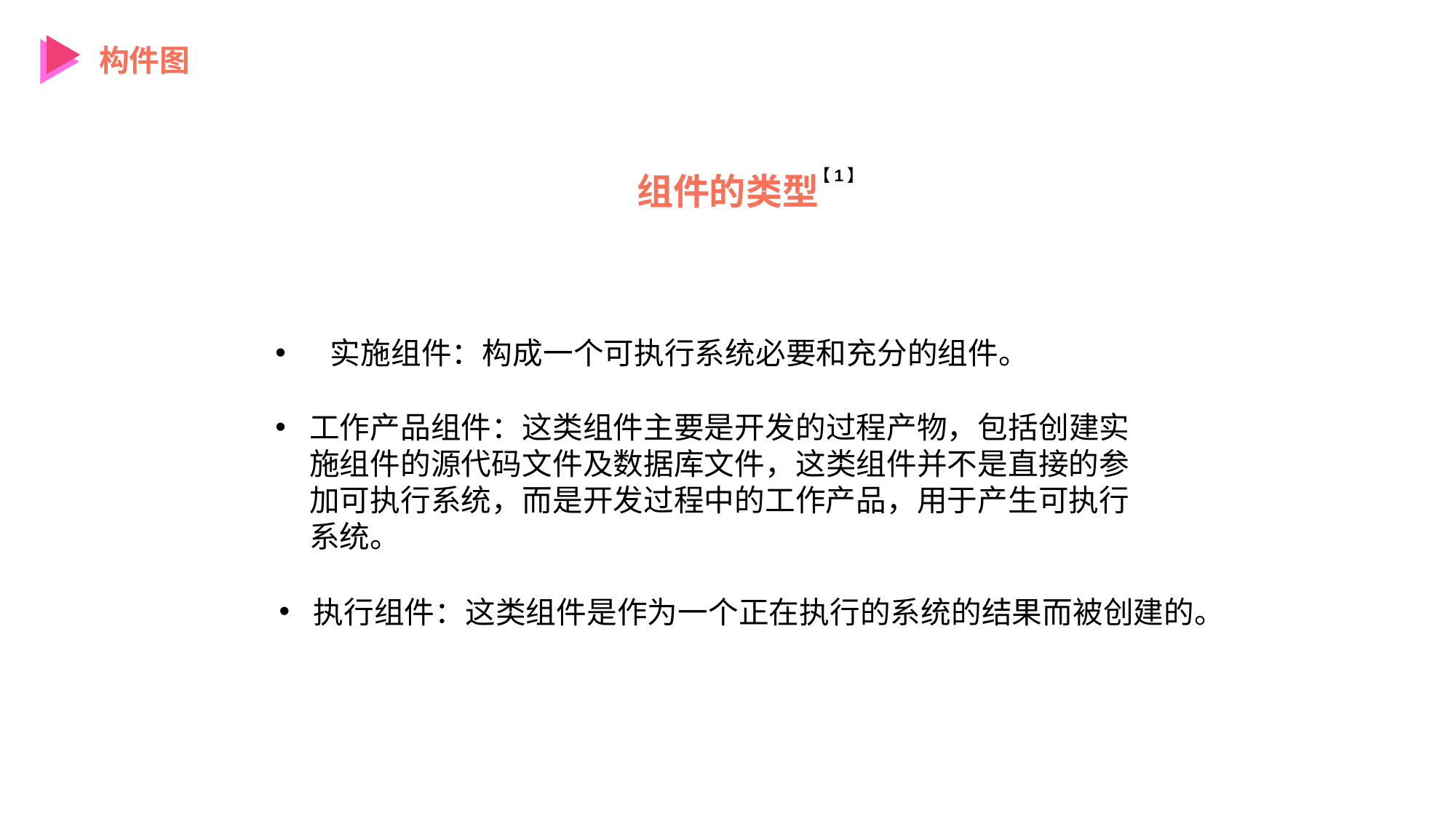

构件图
【1】
组件的类型
 实施组件：构成一个可执行系统必要和充分的组件。
工作产品组件：这类组件主要是开发的过程产物，包括创建实施组件的源代码文件及数据库文件，这类组件并不是直接的参加可执行系统，而是开发过程中的工作产品，用于产生可执行系统。
执行组件：这类组件是作为一个正在执行的系统的结果而被创建的。